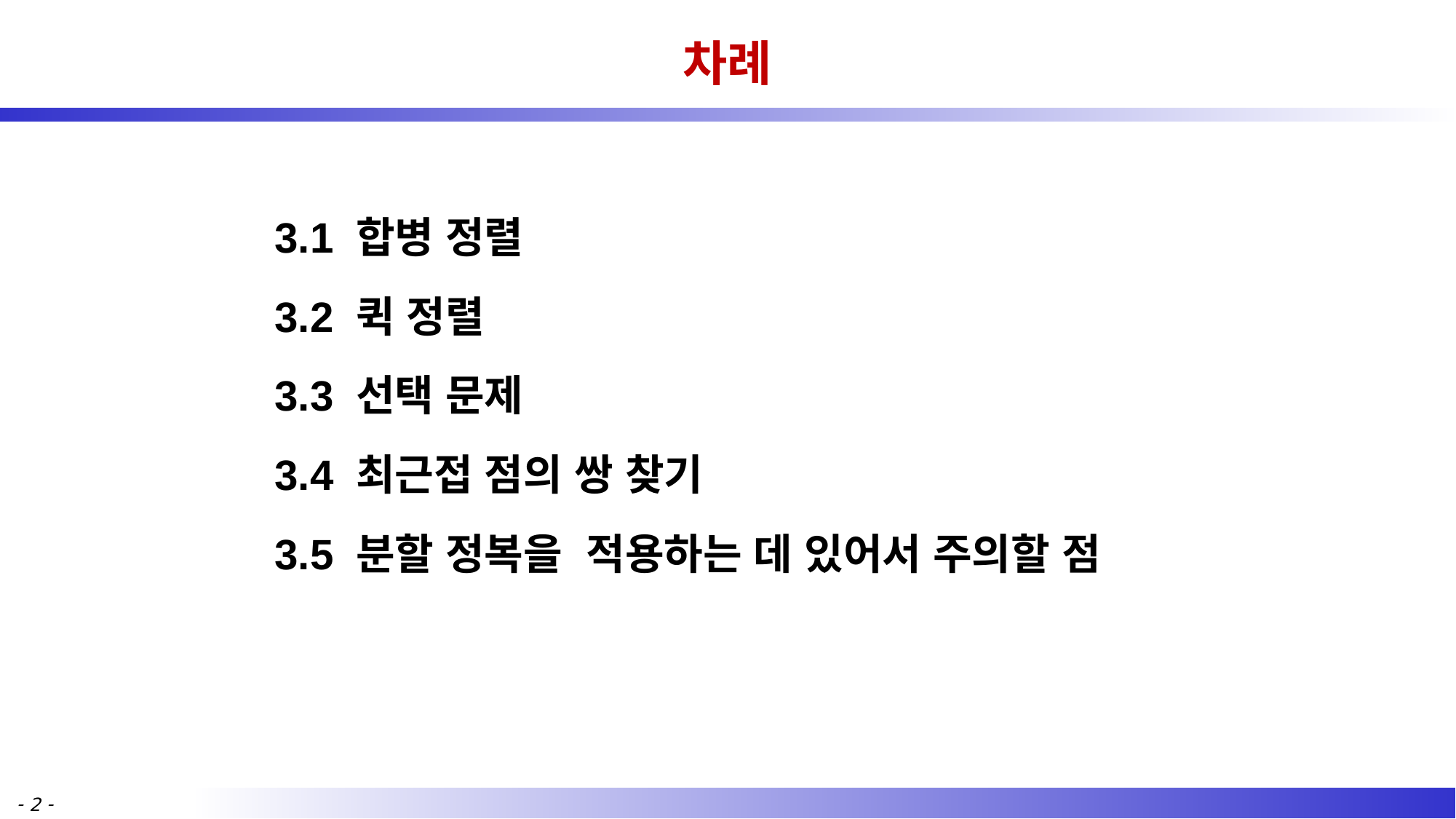

# 차례
3.1 합병 정렬
3.2 퀵 정렬
3.3 선택 문제
3.4 최근접 점의 쌍 찾기
3.5 분할 정복을  적용하는 데 있어서 주의할 점
- 2 -